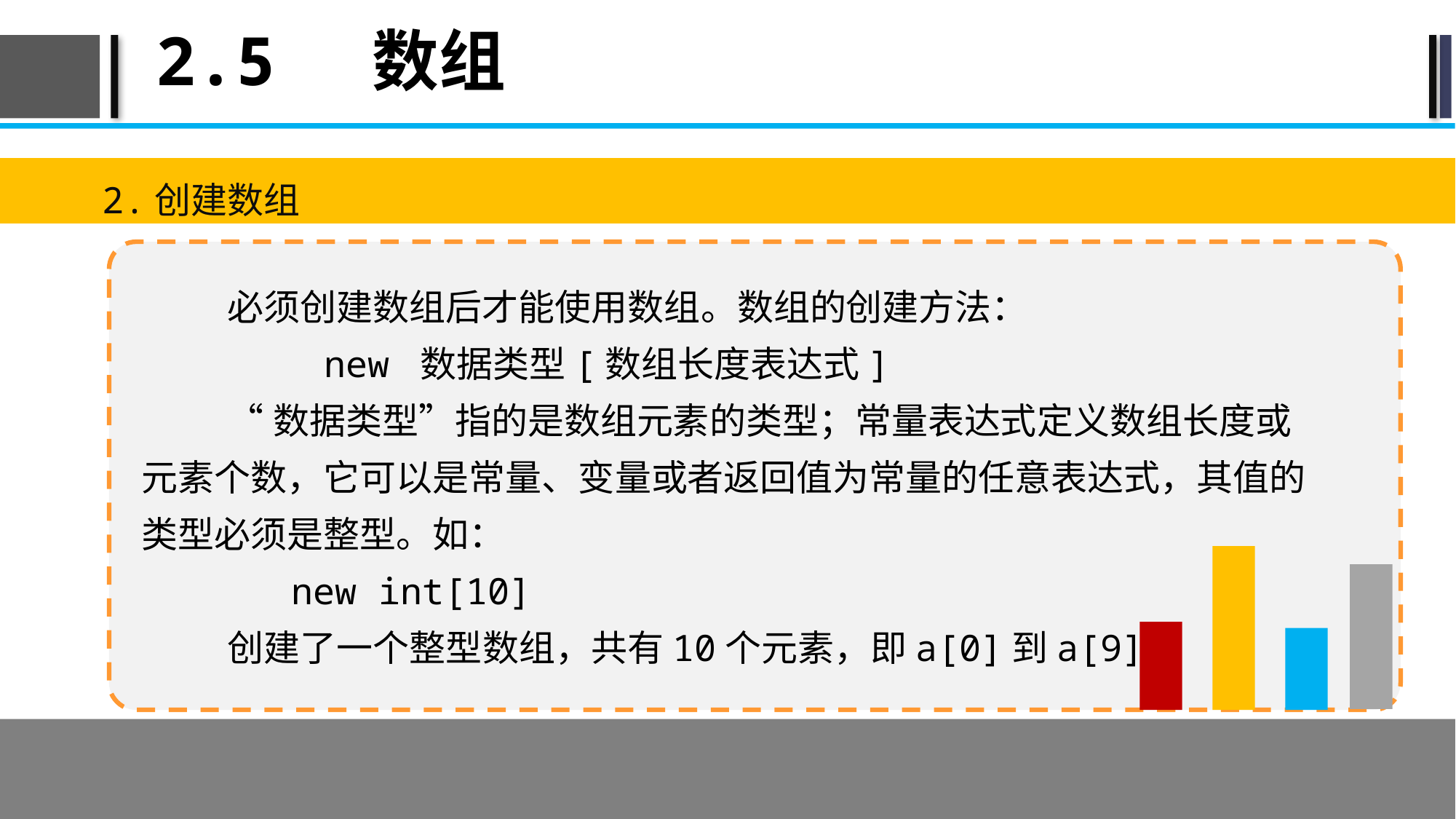

# 2.5  数组

2.创建数组

必须创建数组后才能使用数组。数组的创建方法：
new 数据类型[数组长度表达式]
“数据类型”指的是数组元素的类型；常量表达式定义数组长度或元素个数，它可以是常量、变量或者返回值为常量的任意表达式，其值的类型必须是整型。如：
new int[10]
创建了一个整型数组，共有10个元素，即a[0]到a[9]。